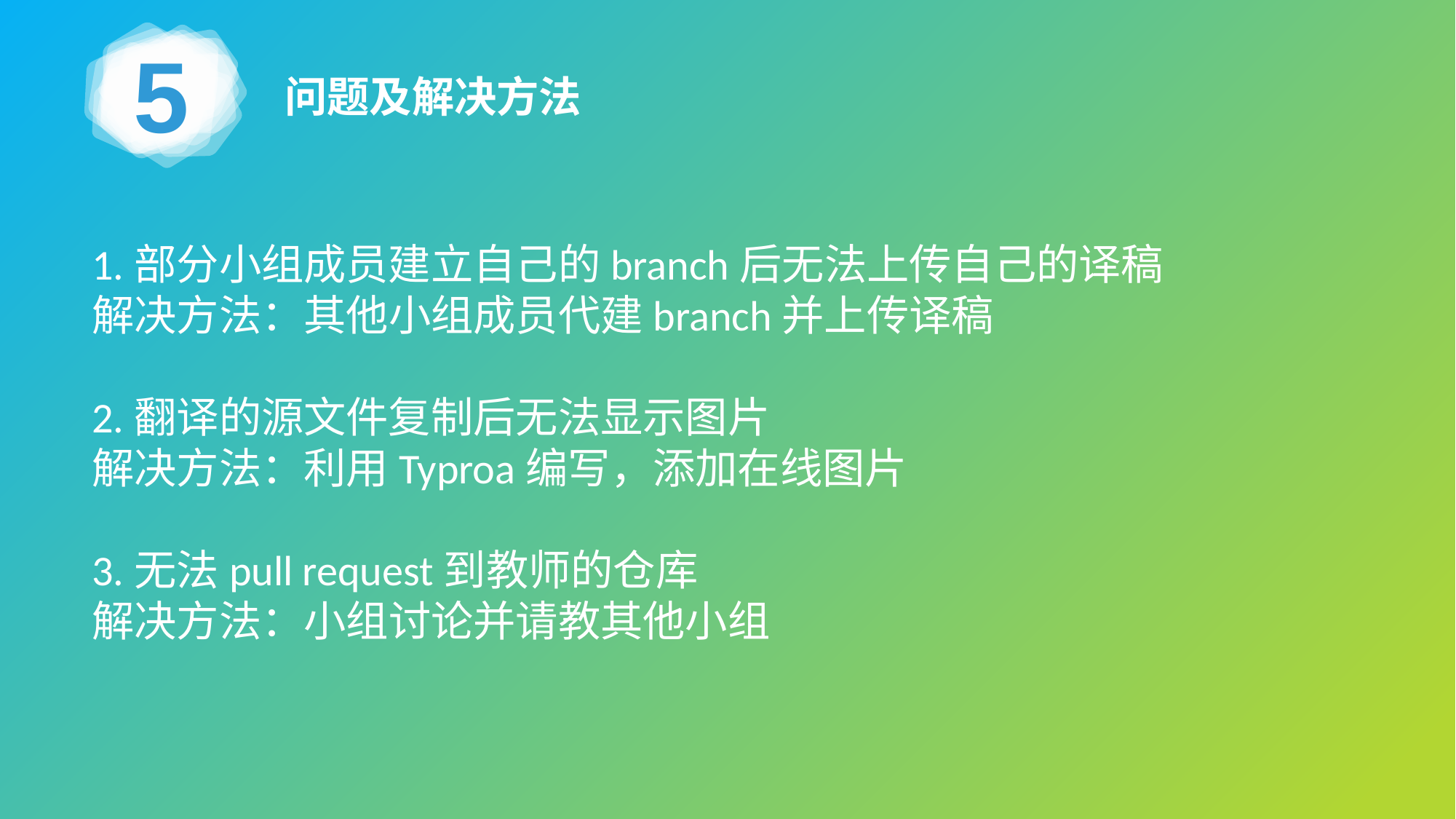

5

问题及解决方法

1.部分小组成员建立自己的branch后无法上传自己的译稿
解决方法：其他小组成员代建branch并上传译稿

2.翻译的源文件复制后无法显示图片
解决方法：利用Typroa编写，添加在线图片

3.无法pull request到教师的仓库
解决方法：小组讨论并请教其他小组